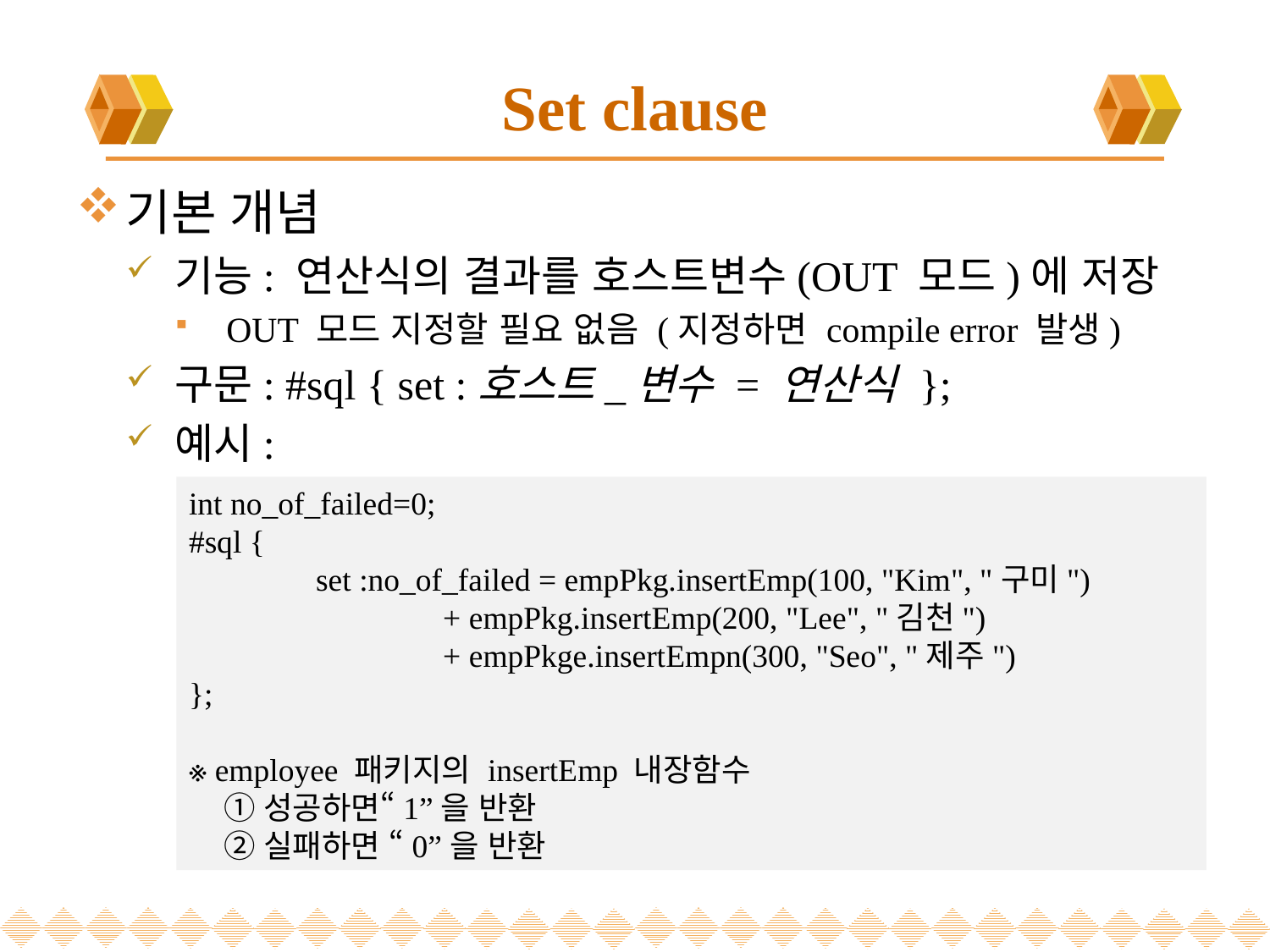

# Set clause
기본 개념
기능: 연산식의 결과를 호스트변수(OUT 모드)에 저장
OUT 모드 지정할 필요 없음 (지정하면 compile error 발생)
구문: #sql { set :호스트_변수 = 연산식 };
예시:
int no_of_failed=0;
#sql {
	set :no_of_failed = empPkg.insertEmp(100, "Kim", "구미")
		+ empPkg.insertEmp(200, "Lee", "김천")
		+ empPkge.insertEmpn(300, "Seo", "제주")
};

※ employee 패키지의 insertEmp 내장함수
    ①성공하면“1”을 반환
    ②실패하면 “0”을 반환